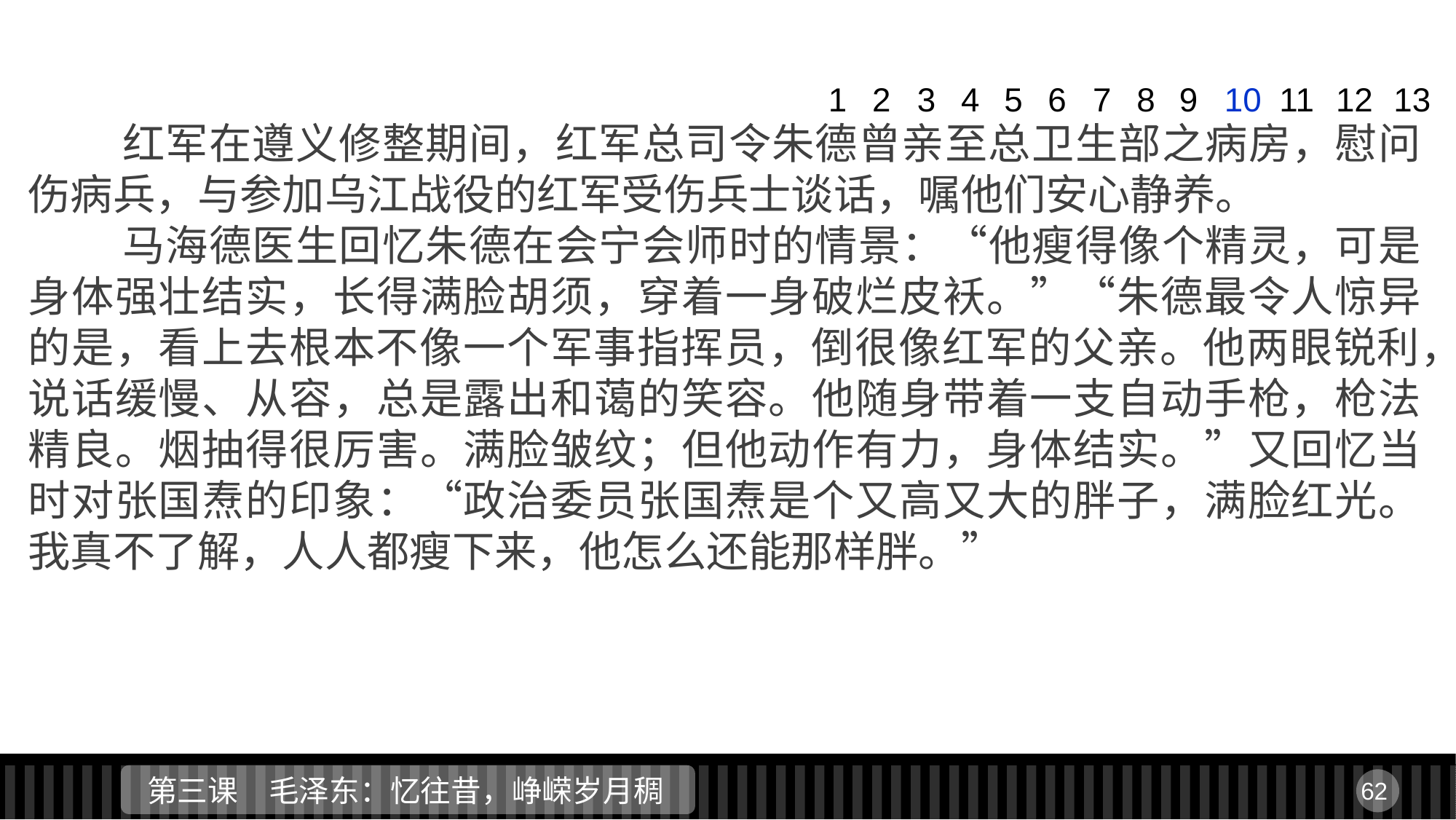

1
2
3
4
5
6
7
8
9
10
11
12
13
        红军在遵义修整期间，红军总司令朱德曾亲至总卫生部之病房，慰问伤病兵，与参加乌江战役的红军受伤兵士谈话，嘱他们安心静养。
        马海德医生回忆朱德在会宁会师时的情景：“他瘦得像个精灵，可是身体强壮结实，长得满脸胡须，穿着一身破烂皮袄。”“朱德最令人惊异的是，看上去根本不像一个军事指挥员，倒很像红军的父亲。他两眼锐利，说话缓慢、从容，总是露出和蔼的笑容。他随身带着一支自动手枪，枪法精良。烟抽得很厉害。满脸皱纹；但他动作有力，身体结实。”又回忆当时对张国焘的印象：“政治委员张国焘是个又高又大的胖子，满脸红光。我真不了解，人人都瘦下来，他怎么还能那样胖。”